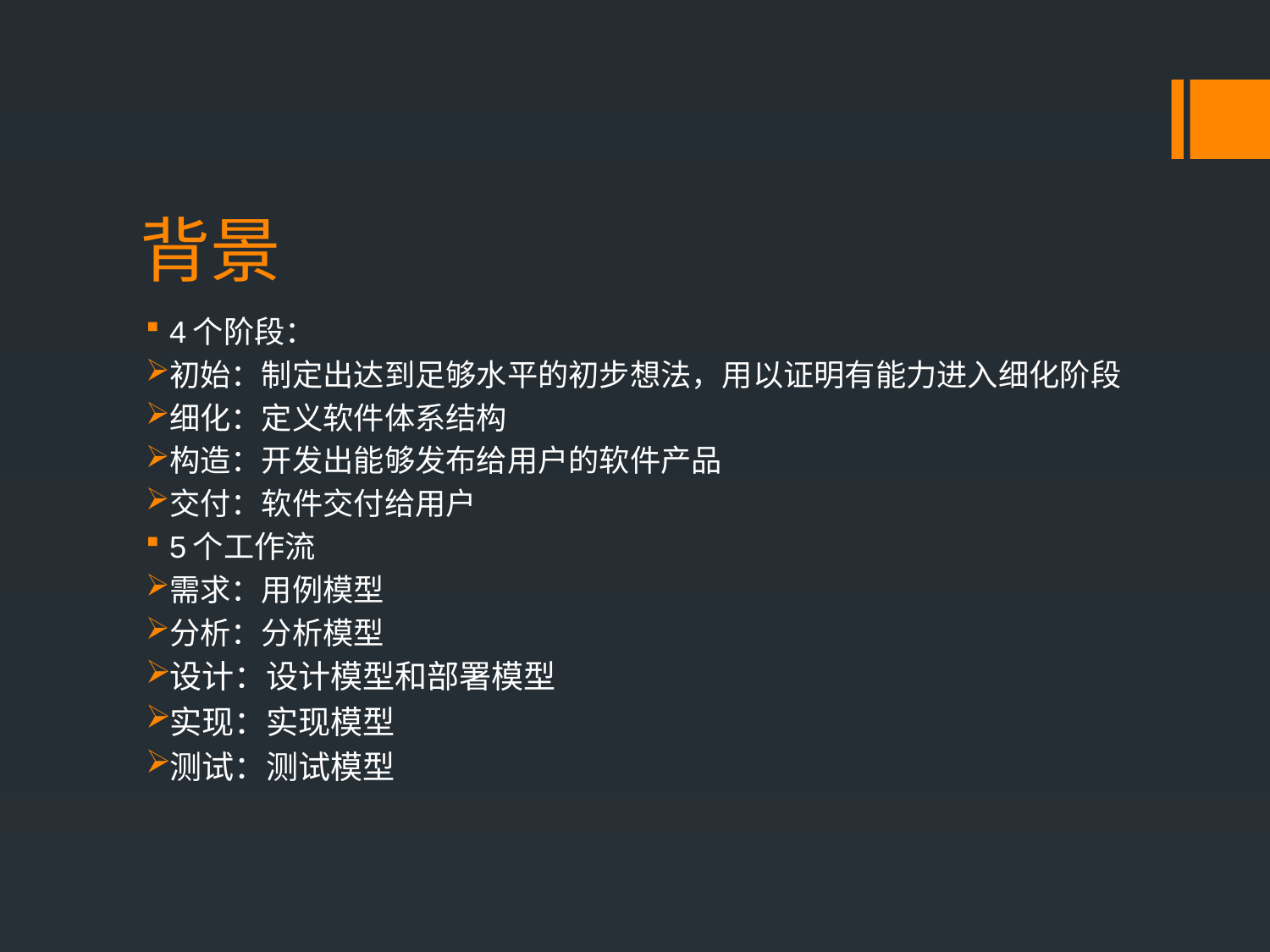

# 背景
4个阶段：
初始：制定出达到足够水平的初步想法，用以证明有能力进入细化阶段
细化：定义软件体系结构
构造：开发出能够发布给用户的软件产品
交付：软件交付给用户
5个工作流
需求：用例模型
分析：分析模型
设计：设计模型和部署模型
实现：实现模型
测试：测试模型